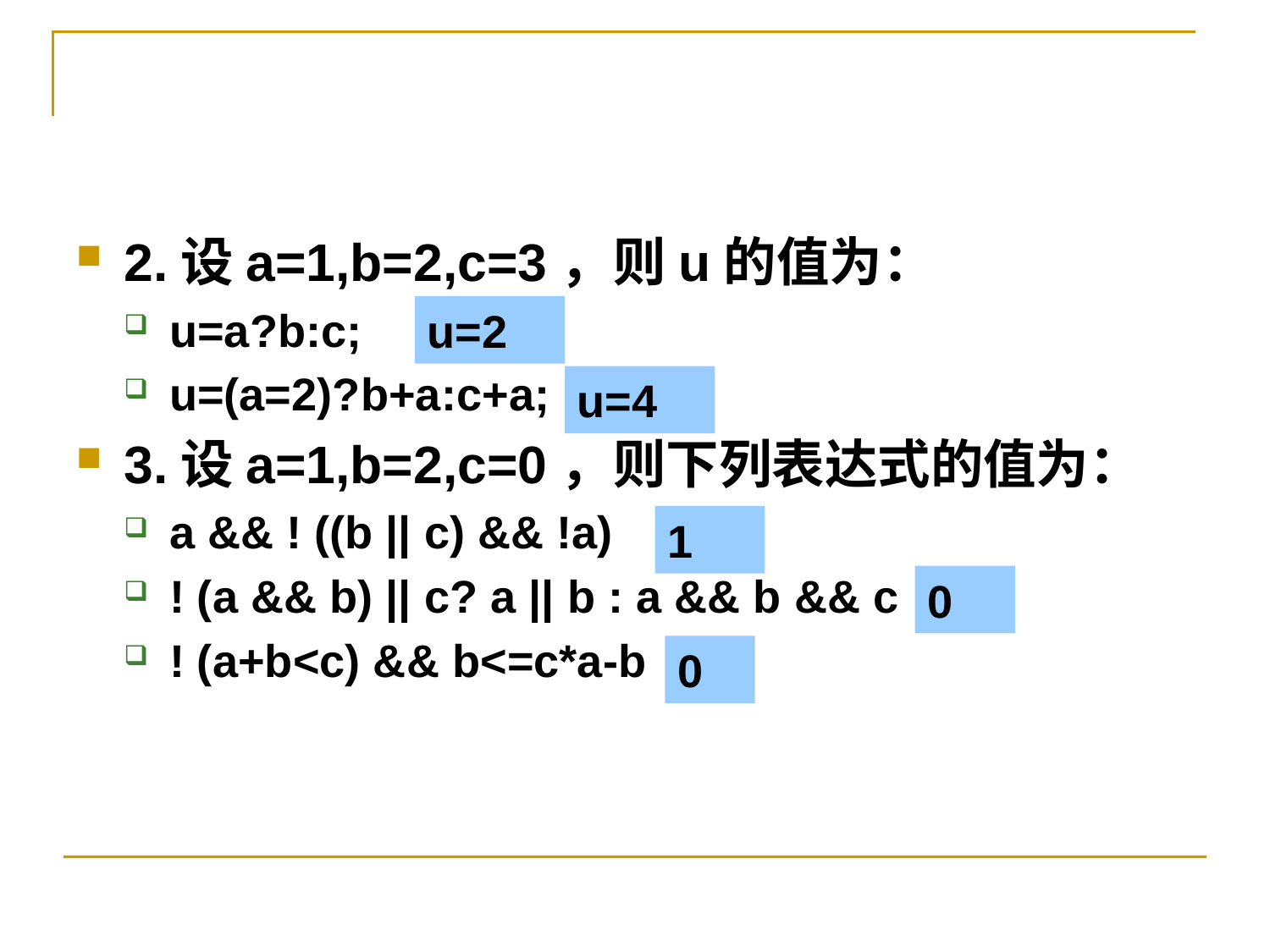

2.设a=1,b=2,c=3，则u的值为：
u=a?b:c;
u=(a=2)?b+a:c+a;
3.设a=1,b=2,c=0，则下列表达式的值为：
a && ! ((b || c) && !a)
! (a && b) || c? a || b : a && b && c
! (a+b<c) && b<=c*a-b
u=2
u=4
1
0
0